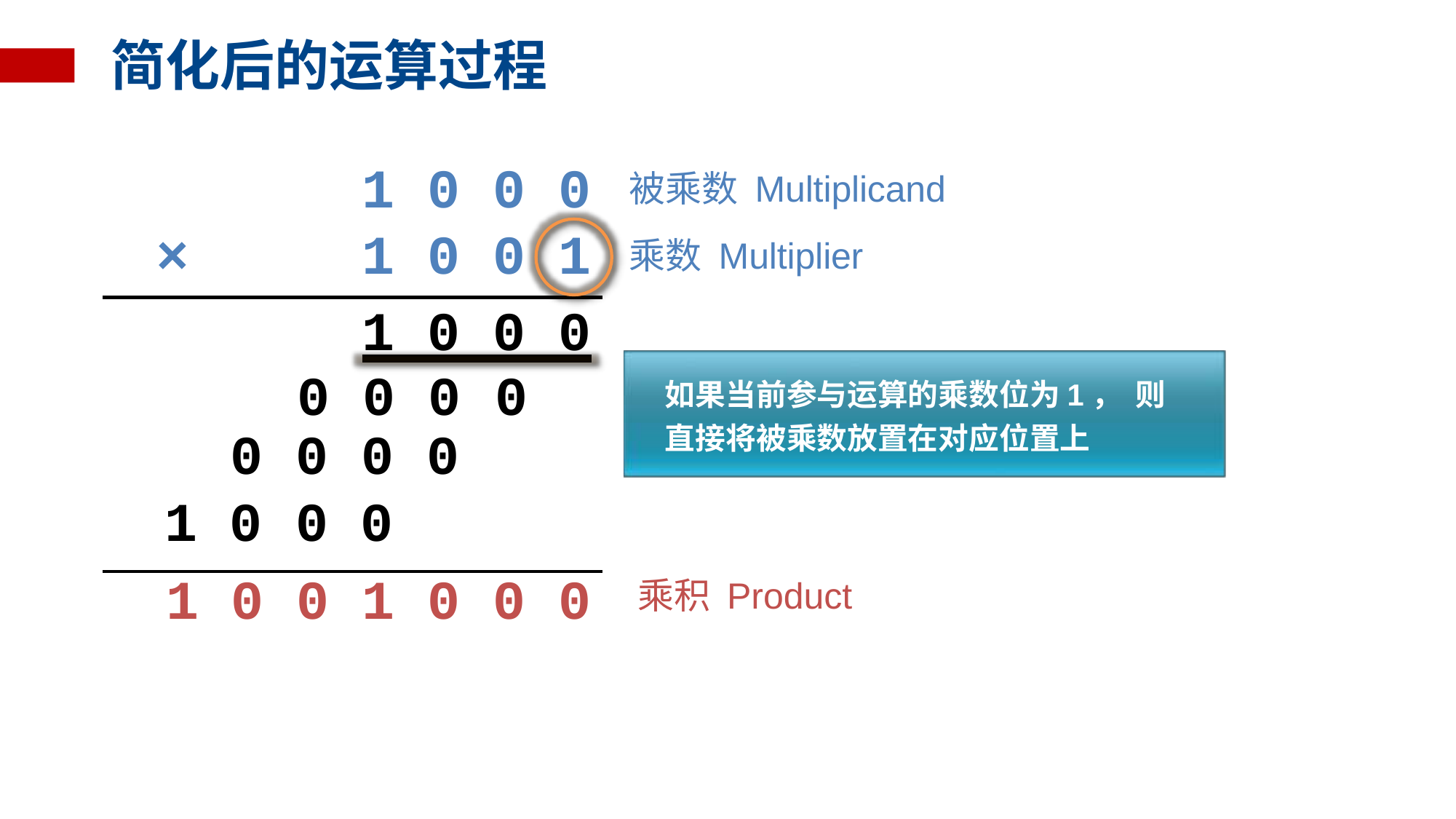

# 简化后的运算过程
1 0 0 0
1 0 0 1
被乘数 Multiplicand
乘数 Multiplier

×
1 0 0 0
0 0 0	0

如果当前参与运算的乘数位为1，  则直接将被乘数放置在对应位置上
|  | 0 | 0 | 0 | 0 |  |  |  |
| --- | --- | --- | --- | --- | --- | --- | --- |
| 1 | 0 | 0 | 0 |  |  |  |  |
| 1 | 0 | 0 | 1 | 0 | 0 | 0 |  |
乘积 Product